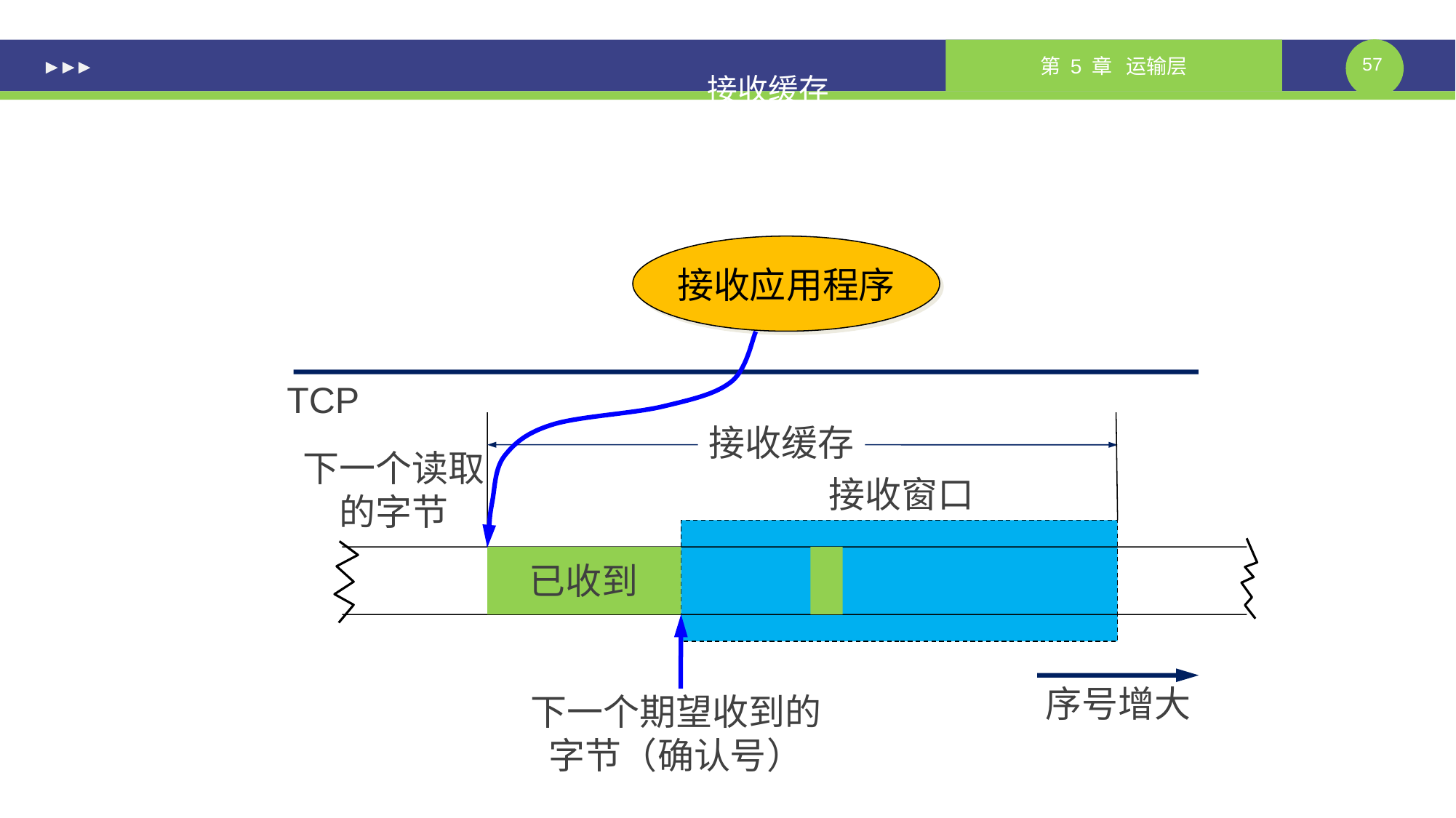

# 接收缓存
接收应用程序

TCP

接收缓存
下一个读取
的字节

接收窗口

已收到

序号增大
下一个期望收到的
字节（确认号）
课件制作人：谢钧  谢希仁